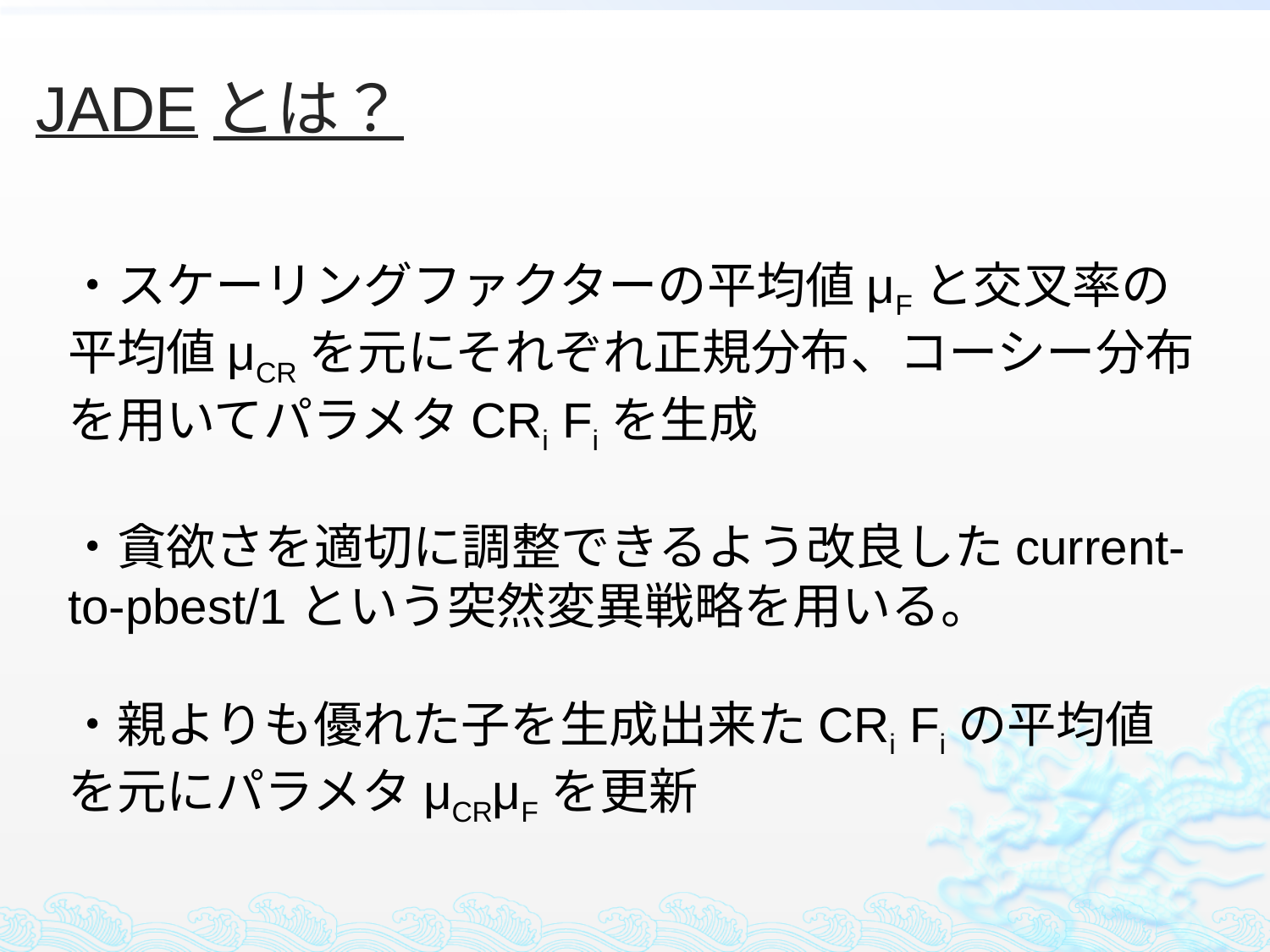

JADEとは？
・スケーリングファクターの平均値μFと交叉率の平均値μCRを元にそれぞれ正規分布、コーシー分布を用いてパラメタCRi Fiを生成

・貪欲さを適切に調整できるよう改良したcurrent-to-pbest/1という突然変異戦略を用いる。

・親よりも優れた子を生成出来たCRi Fiの平均値を元にパラメタμCRμFを更新